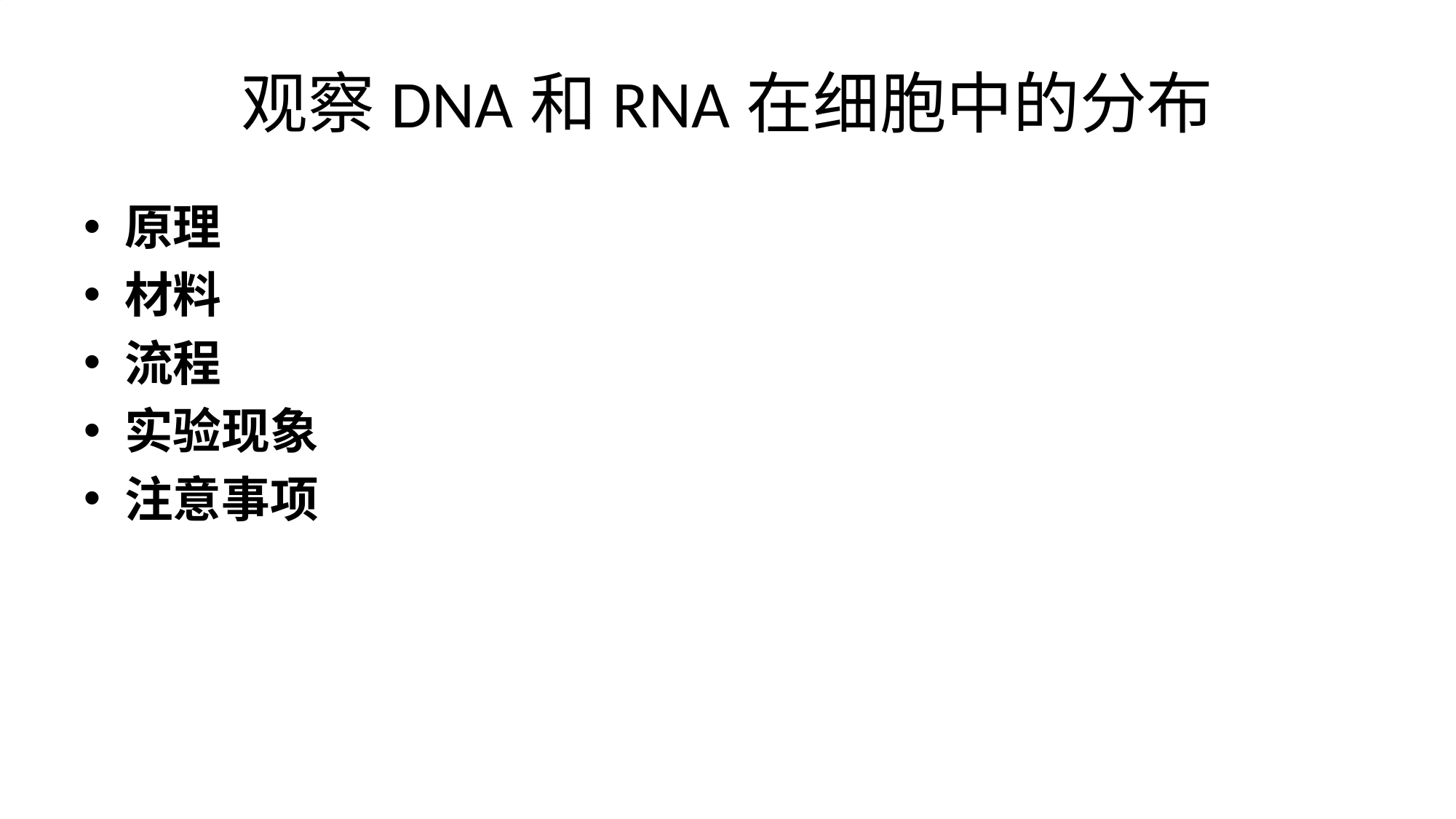

# 观察DNA和RNA在细胞中的分布
原理
材料
流程
实验现象
注意事项